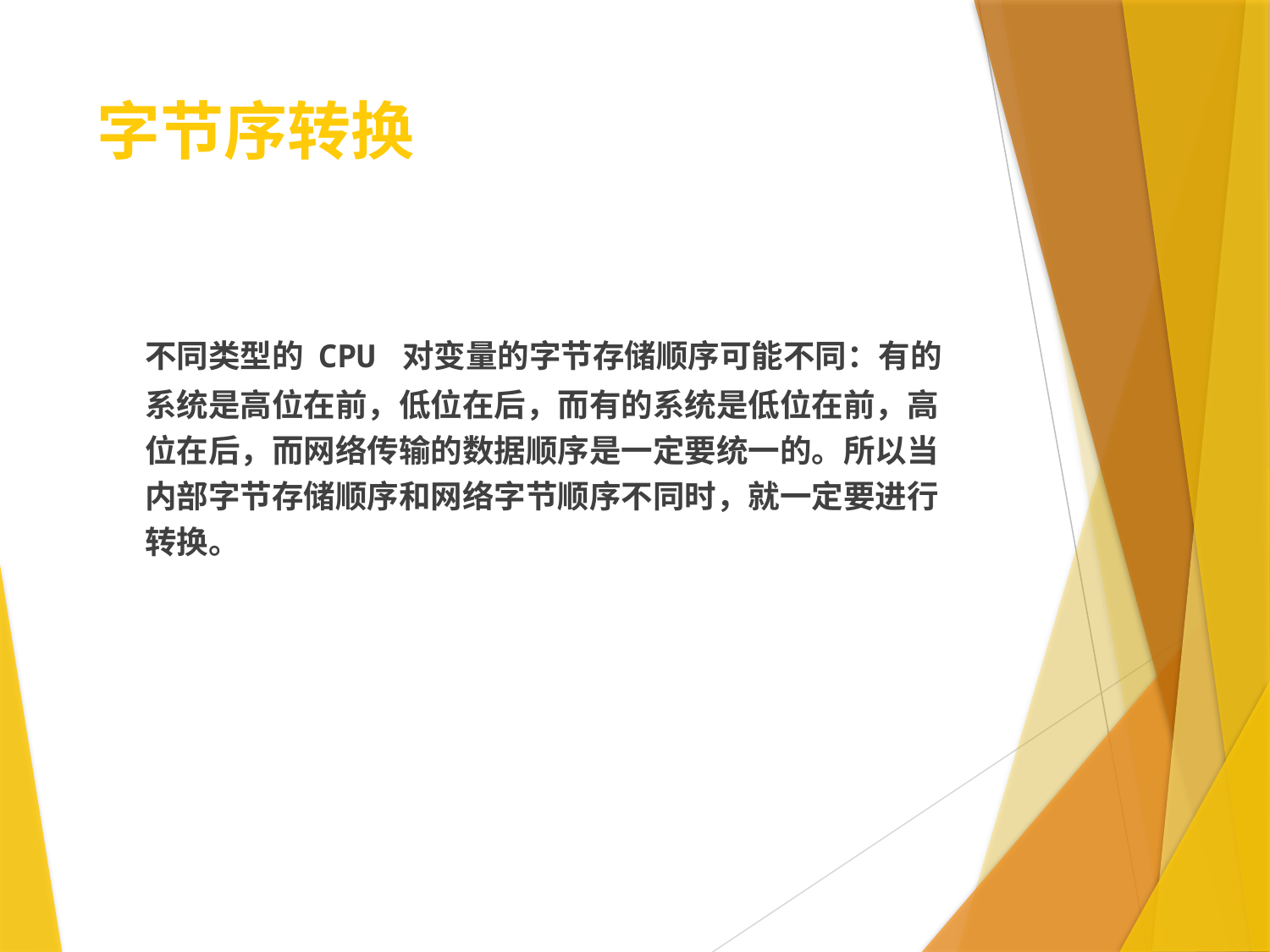

# 字节序转换
	不同类型的 CPU 对变量的字节存储顺序可能不同：有的系统是高位在前，低位在后，而有的系统是低位在前，高位在后，而网络传输的数据顺序是一定要统一的。所以当内部字节存储顺序和网络字节顺序不同时，就一定要进行转换。